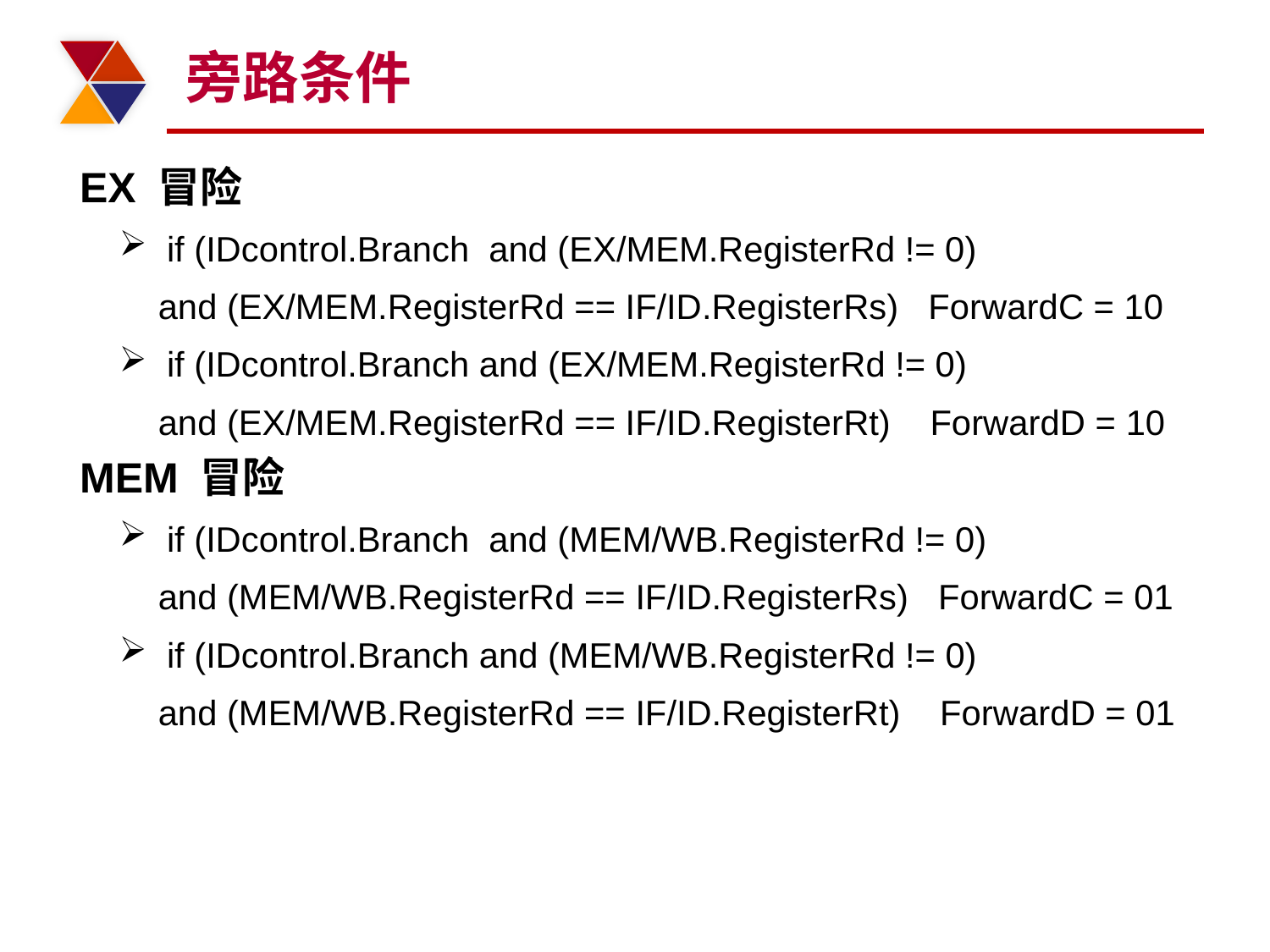

# 旁路条件
EX 冒险
if (IDcontrol.Branch  and (EX/MEM.RegisterRd != 0)
    and (EX/MEM.RegisterRd == IF/ID.RegisterRs)   ForwardC = 10
if (IDcontrol.Branch and (EX/MEM.RegisterRd != 0)
    and (EX/MEM.RegisterRd == IF/ID.RegisterRt)    ForwardD = 10
MEM 冒险
if (IDcontrol.Branch  and (MEM/WB.RegisterRd != 0)
    and (MEM/WB.RegisterRd == IF/ID.RegisterRs)   ForwardC = 01
if (IDcontrol.Branch and (MEM/WB.RegisterRd != 0)
    and (MEM/WB.RegisterRd == IF/ID.RegisterRt)    ForwardD = 01